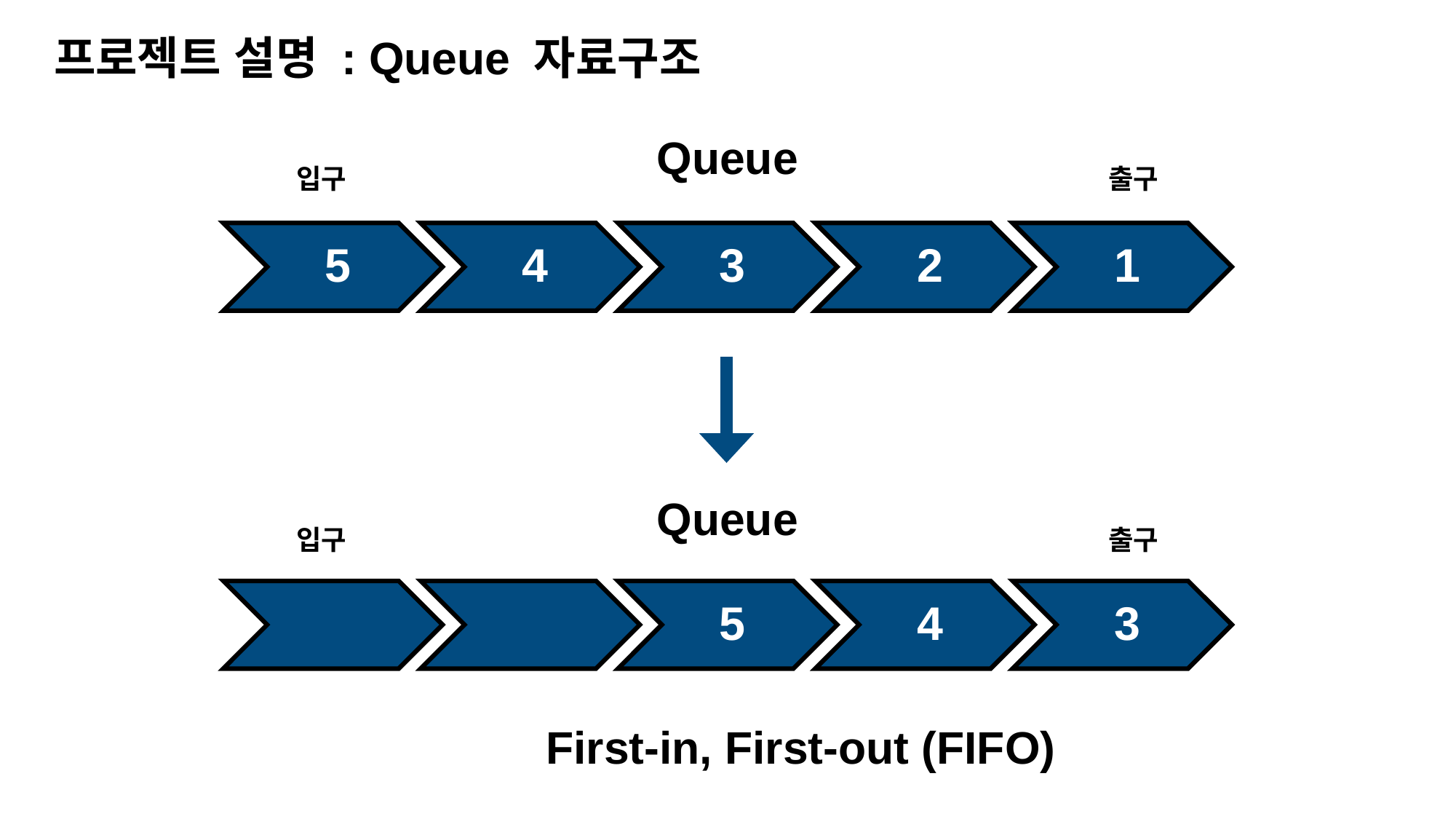

프로젝트 설명 : Queue 자료구조
Queue
입구
출구
5
4
3
2
1

Queue
입구
출구

5
4
3
First-in, First-out (FIFO)